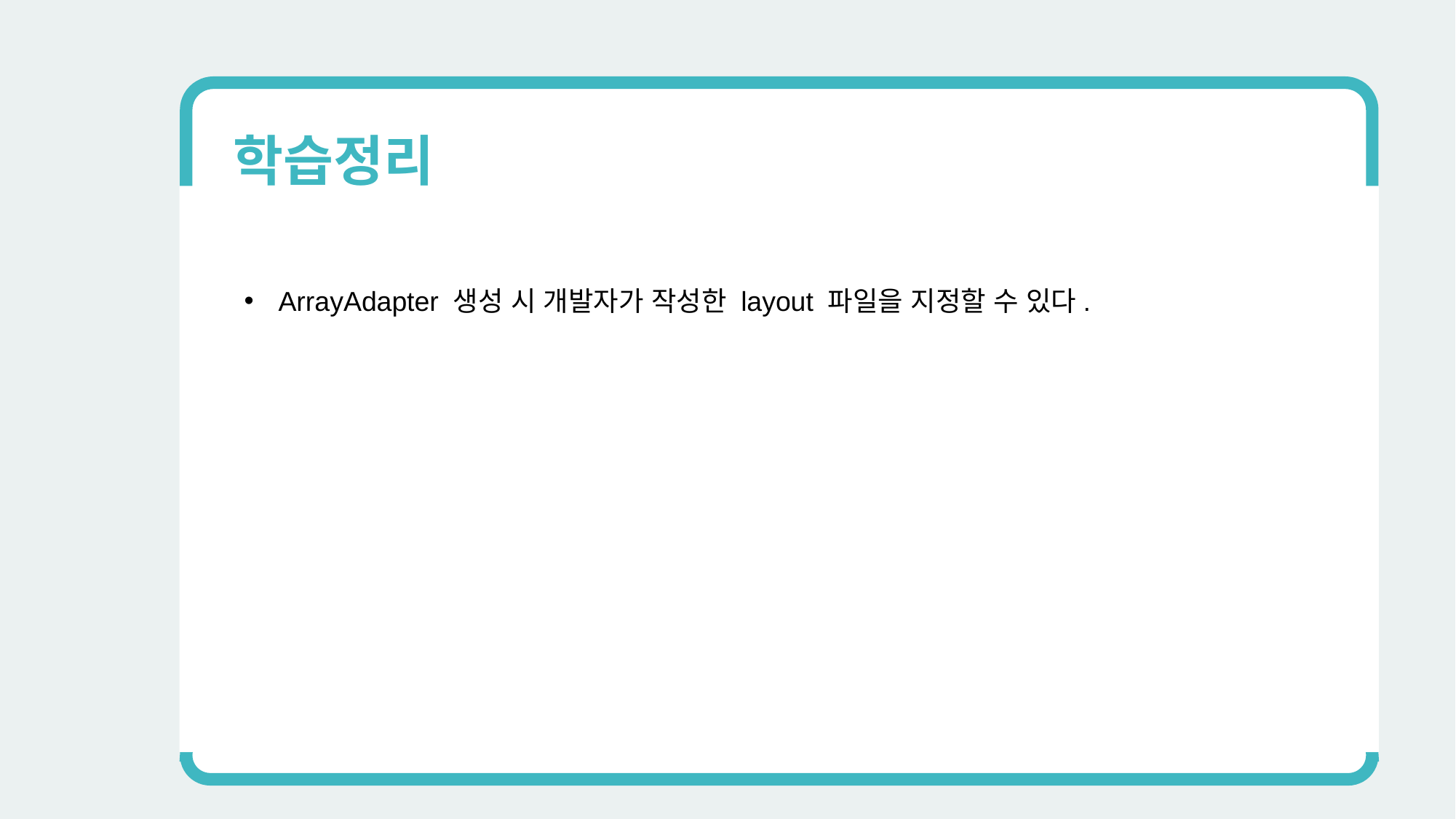

학습정리

ArrayAdapter 생성 시 개발자가 작성한 layout 파일을 지정할 수 있다.